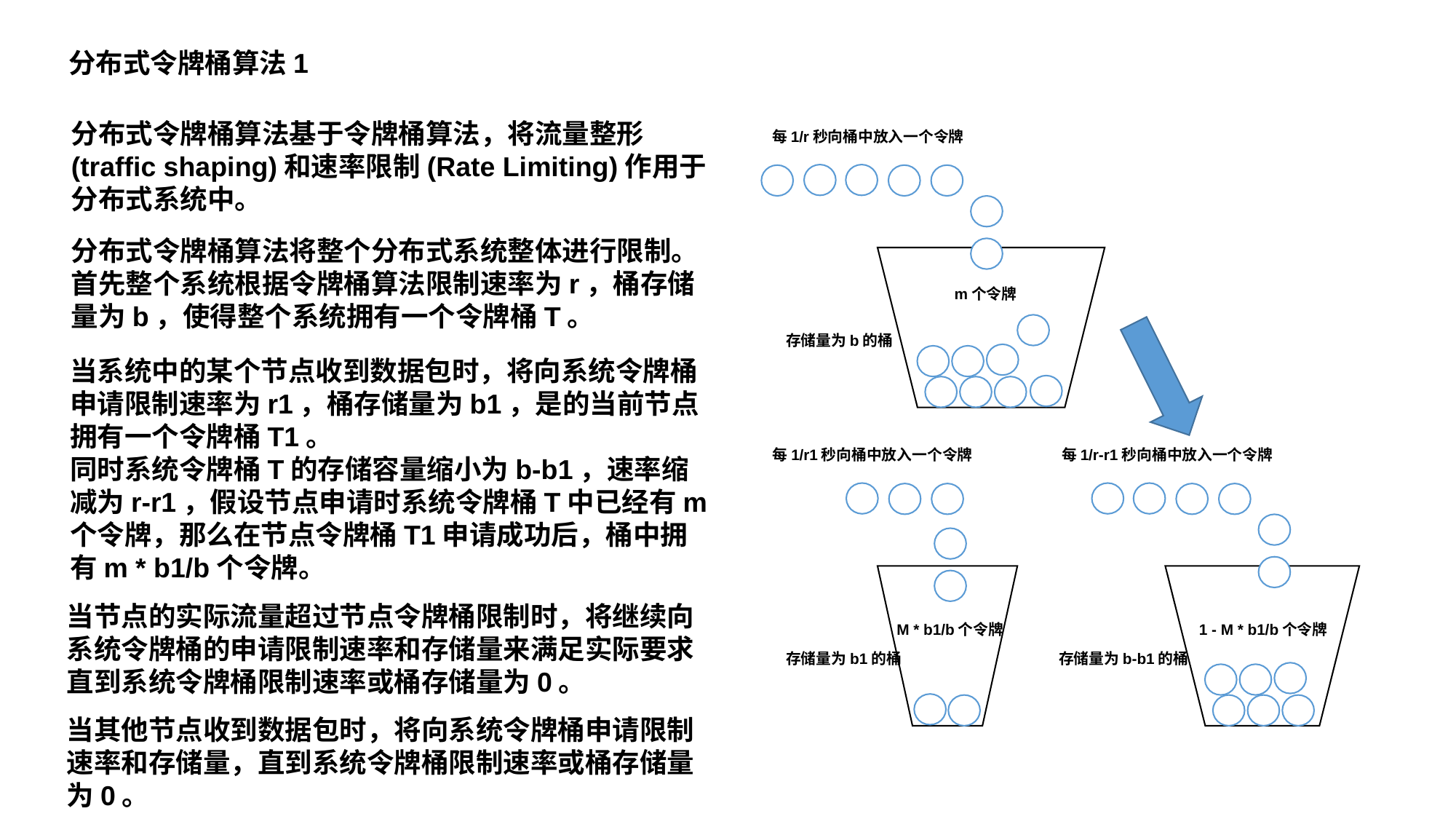

分布式令牌桶算法1
分布式令牌桶算法基于令牌桶算法，将流量整形(traffic shaping)和速率限制(Rate Limiting)作用于分布式系统中。
每1/r秒向桶中放入一个令牌

分布式令牌桶算法将整个分布式系统整体进行限制。首先整个系统根据令牌桶算法限制速率为r，桶存储量为b，使得整个系统拥有一个令牌桶T。

m个令牌

存储量为b的桶

当系统中的某个节点收到数据包时，将向系统令牌桶申请限制速率为r1，桶存储量为b1，是的当前节点拥有一个令牌桶T1。
同时系统令牌桶T的存储容量缩小为b-b1，速率缩减为r-r1，假设节点申请时系统令牌桶T中已经有m个令牌，那么在节点令牌桶T1申请成功后，桶中拥有m * b1/b个令牌。

每1/r1秒向桶中放入一个令牌
每1/r-r1秒向桶中放入一个令牌

当节点的实际流量超过节点令牌桶限制时，将继续向系统令牌桶的申请限制速率和存储量来满足实际要求直到系统令牌桶限制速率或桶存储量为0。
1 - M * b1/b个令牌
M * b1/b个令牌
存储量为b1的桶
存储量为b-b1的桶

当其他节点收到数据包时，将向系统令牌桶申请限制速率和存储量，直到系统令牌桶限制速率或桶存储量为0。